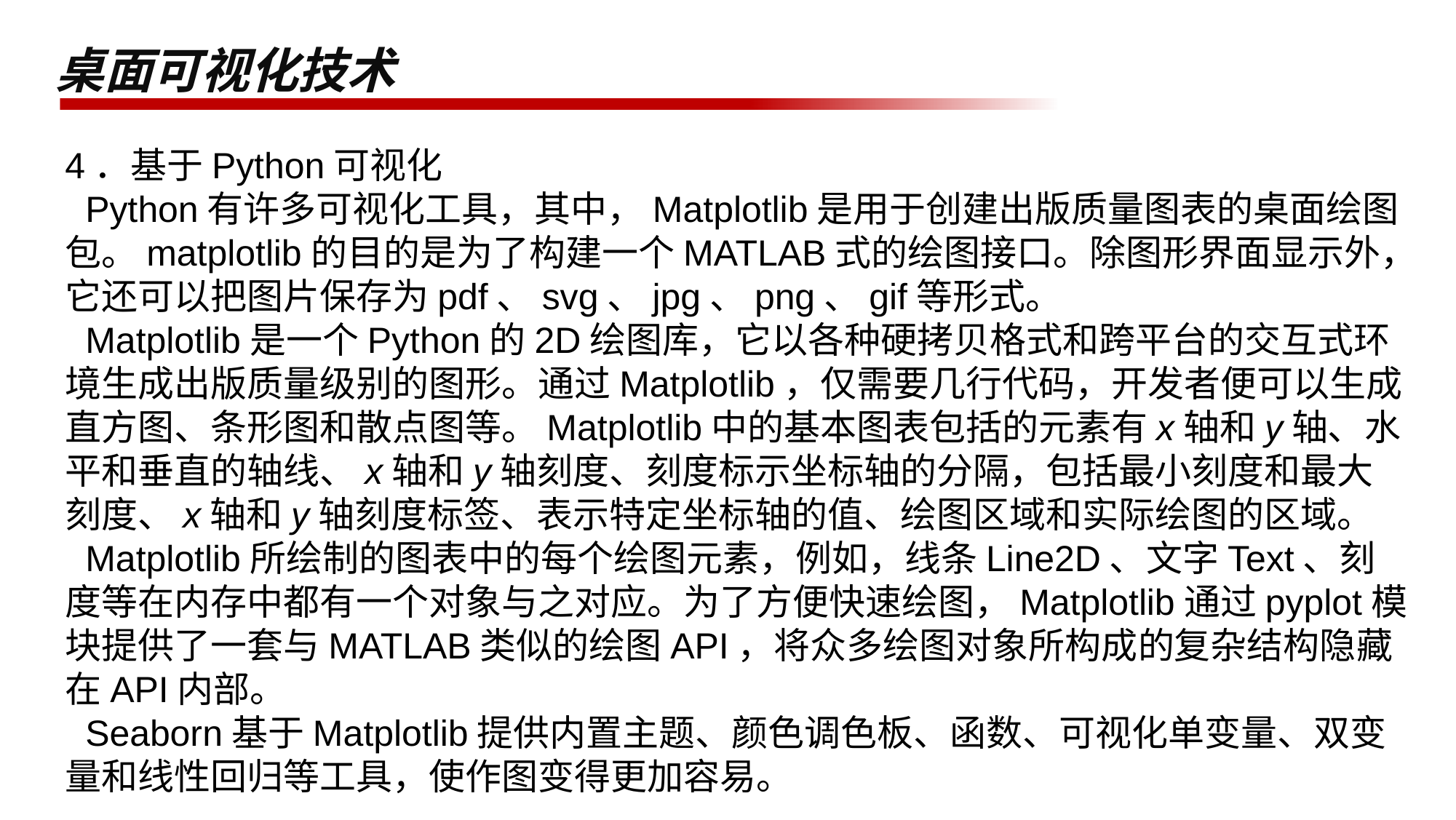

# 桌面可视化技术

4．基于Python可视化
  Python有许多可视化工具，其中，Matplotlib是用于创建出版质量图表的桌面绘图包。matplotlib的目的是为了构建一个MATLAB式的绘图接口。除图形界面显示外，它还可以把图片保存为pdf、svg、jpg、png、gif等形式。
  Matplotlib是一个Python的2D绘图库，它以各种硬拷贝格式和跨平台的交互式环境生成出版质量级别的图形。通过Matplotlib，仅需要几行代码，开发者便可以生成直方图、条形图和散点图等。Matplotlib中的基本图表包括的元素有x轴和y轴、水平和垂直的轴线、x轴和y轴刻度、刻度标示坐标轴的分隔，包括最小刻度和最大刻度、x轴和y轴刻度标签、表示特定坐标轴的值、绘图区域和实际绘图的区域。
  Matplotlib所绘制的图表中的每个绘图元素，例如，线条Line2D、文字Text、刻度等在内存中都有一个对象与之对应。为了方便快速绘图，Matplotlib通过pyplot模块提供了一套与MATLAB类似的绘图API，将众多绘图对象所构成的复杂结构隐藏在API内部。
  Seaborn基于Matplotlib提供内置主题、颜色调色板、函数、可视化单变量、双变量和线性回归等工具，使作图变得更加容易。